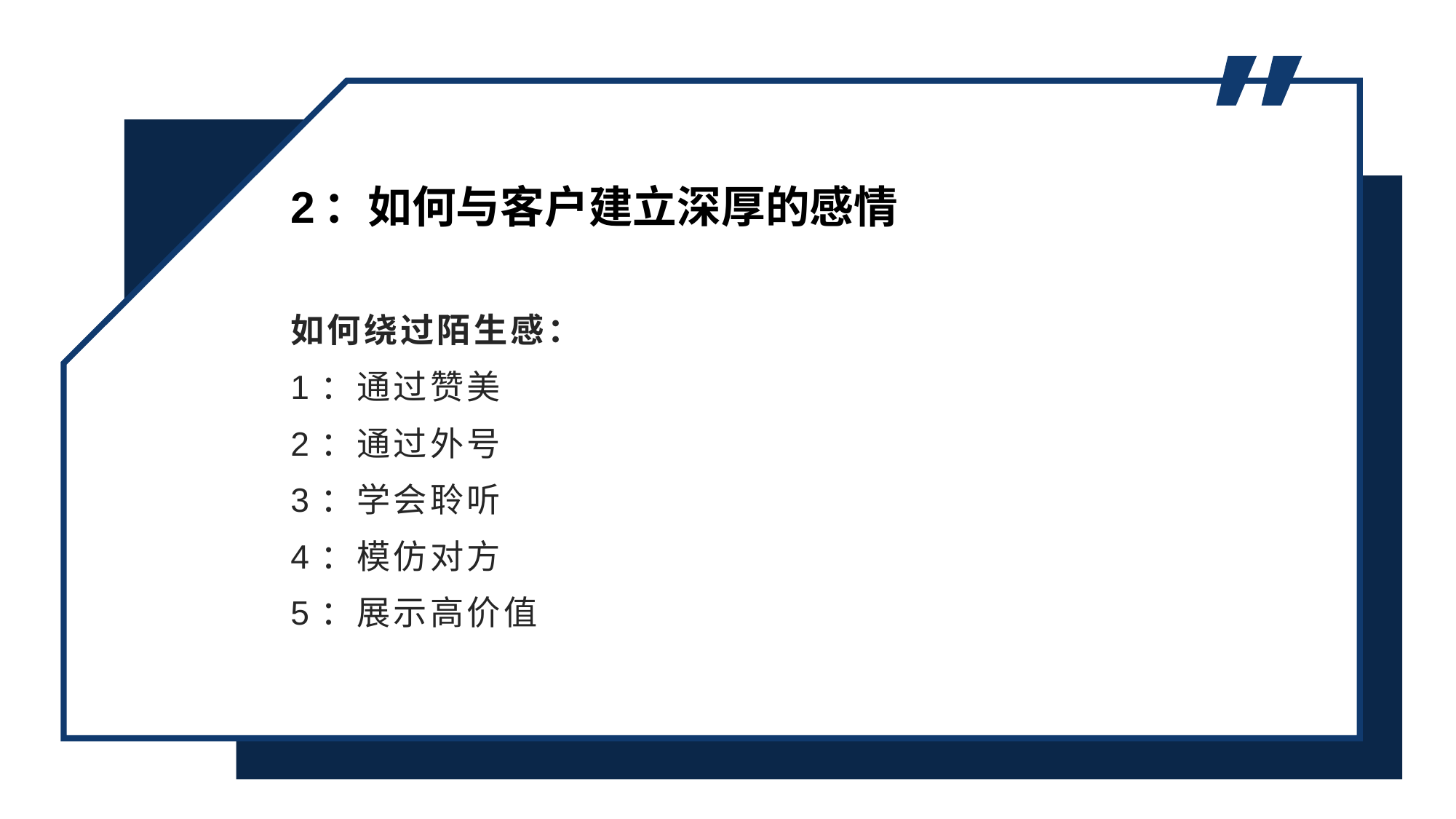

2：如何与客户建立深厚的感情

如何绕过陌生感：
1：通过赞美
2：通过外号
3：学会聆听
4：模仿对方
5：展示高价值